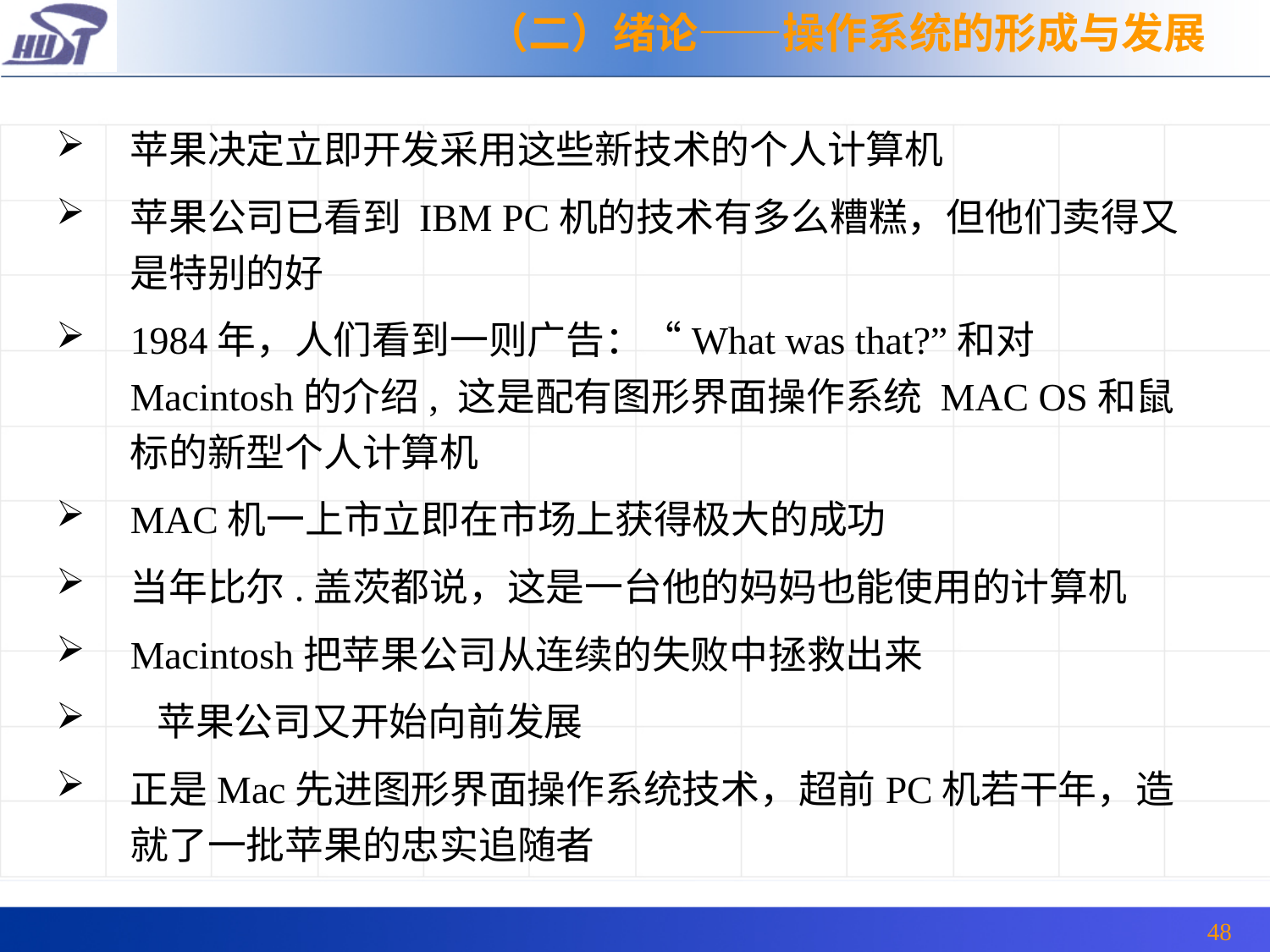

（二）绪论——操作系统的形成与发展
苹果决定立即开发采用这些新技术的个人计算机
苹果公司已看到 IBM PC机的技术有多么糟糕，但他们卖得又是特别的好
1984年，人们看到一则广告：“What was that?”和对Macintosh的介绍, 这是配有图形界面操作系统 MAC OS和鼠标的新型个人计算机
MAC机一上市立即在市场上获得极大的成功
当年比尔.盖茨都说，这是一台他的妈妈也能使用的计算机
Macintosh把苹果公司从连续的失败中拯救出来
  苹果公司又开始向前发展
正是Mac先进图形界面操作系统技术，超前PC机若干年，造就了一批苹果的忠实追随者
48